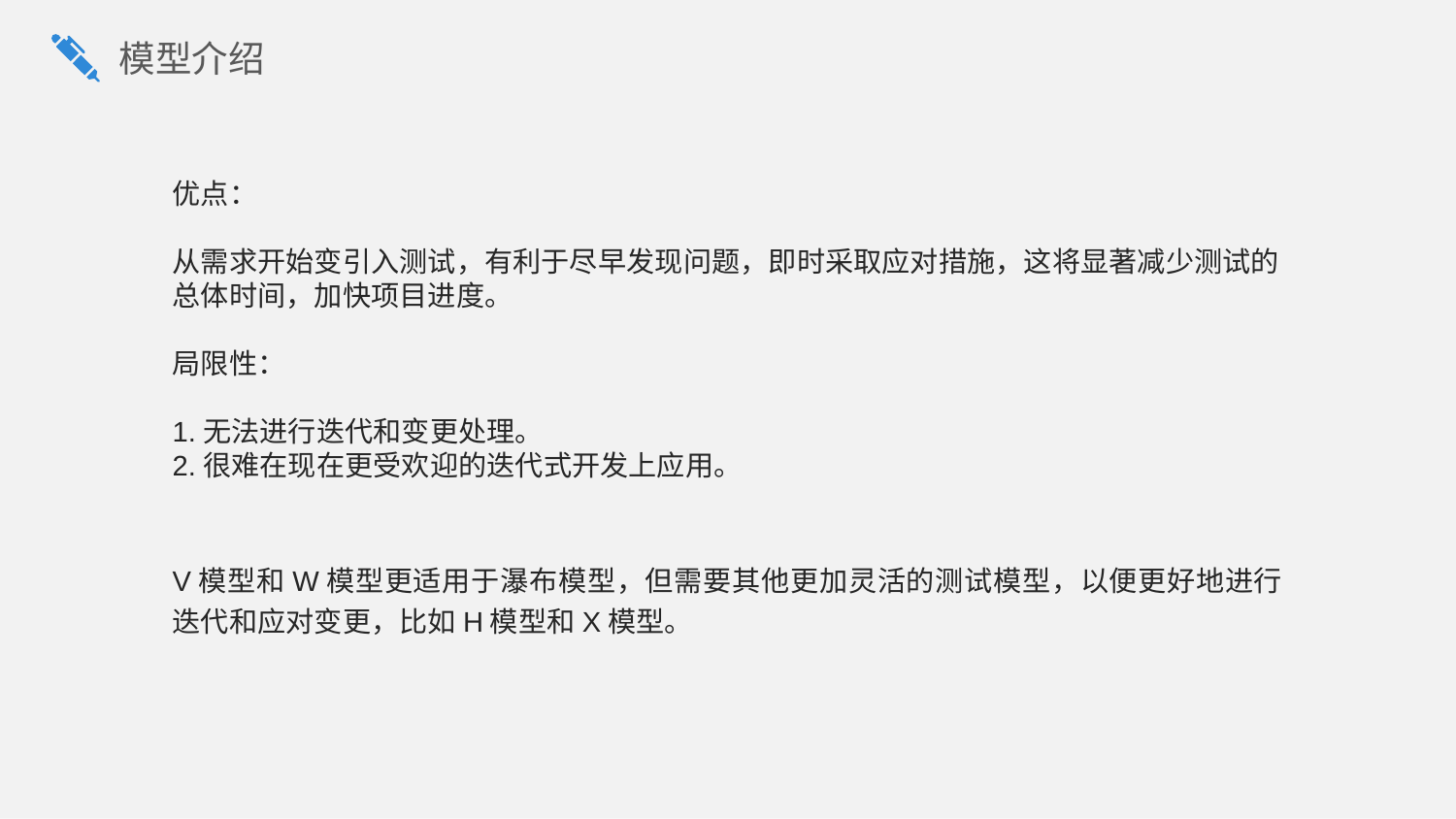

模型介绍
优点：

从需求开始变引入测试，有利于尽早发现问题，即时采取应对措施，这将显著减少测试的总体时间，加快项目进度。

局限性：

1.无法进行迭代和变更处理。
2.很难在现在更受欢迎的迭代式开发上应用。

V模型和W模型更适用于瀑布模型，但需要其他更加灵活的测试模型，以便更好地进行迭代和应对变更，比如H模型和X模型。